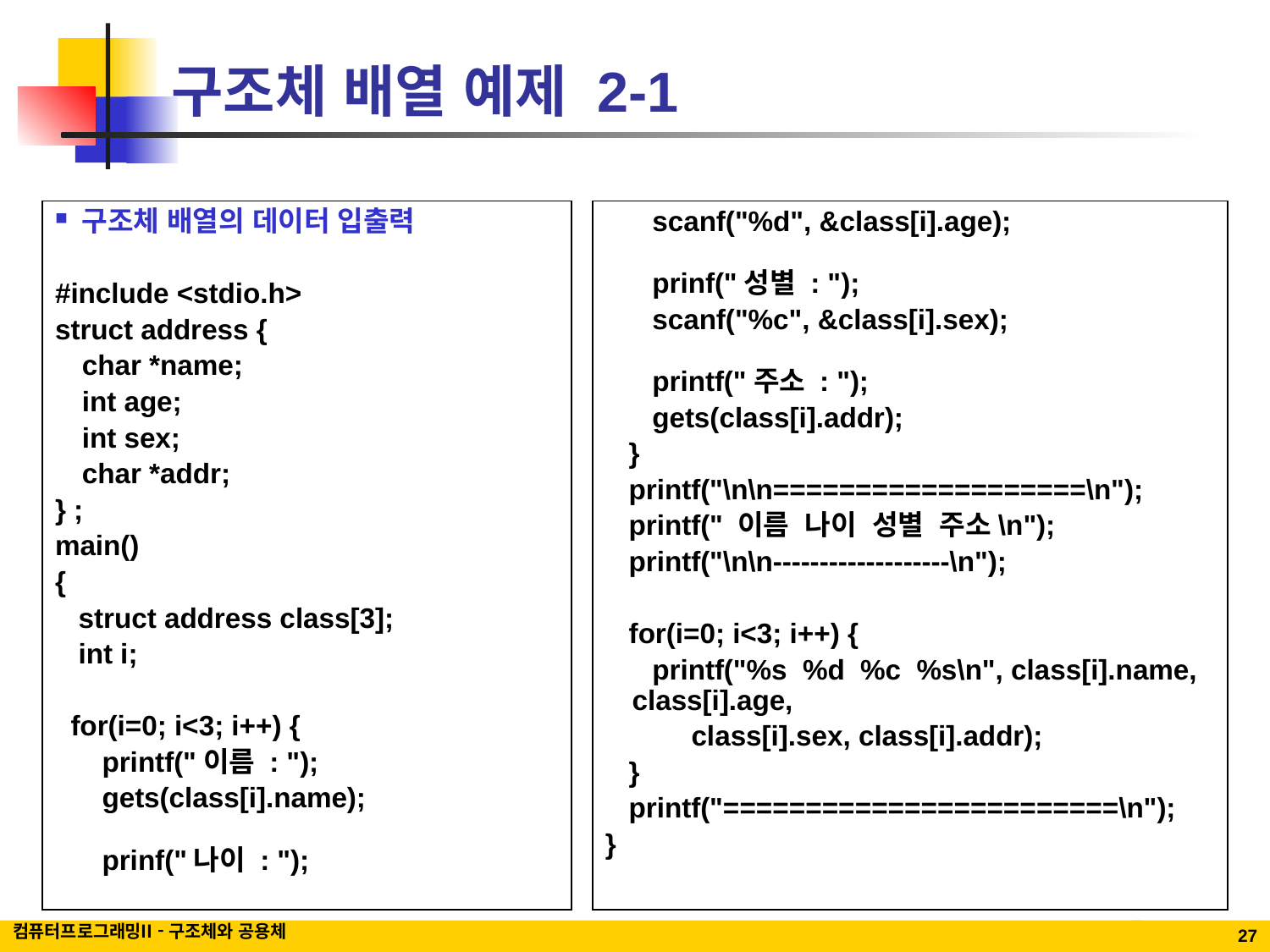

# 구조체 배열 예제 2-1
구조체 배열의 데이터 입출력

#include <stdio.h>
struct address {
	char *name;
	int age;
	int sex;
	char *addr;
} ;
main()
{
   struct address class[3];
   int i;

  for(i=0; i<3; i++) {
      printf("이름 : ");
      gets(class[i].name);

      prinf("나이 : ");
      scanf("%d", &class[i].age);

      prinf("성별 : ");
      scanf("%c", &class[i].sex);

      printf("주소 : ");
      gets(class[i].addr);
   }
   printf("\n\n===================\n");
   printf(" 이름  나이  성별  주소\n");
   printf("\n\n-------------------\n");

   for(i=0; i<3; i++) {
      printf("%s  %d  %c  %s\n", class[i].name, class[i].age,
           class[i].sex, class[i].addr);
   }
   printf("========================\n");
}
컴퓨터프로그래밍II - 구조체와 공용체
27